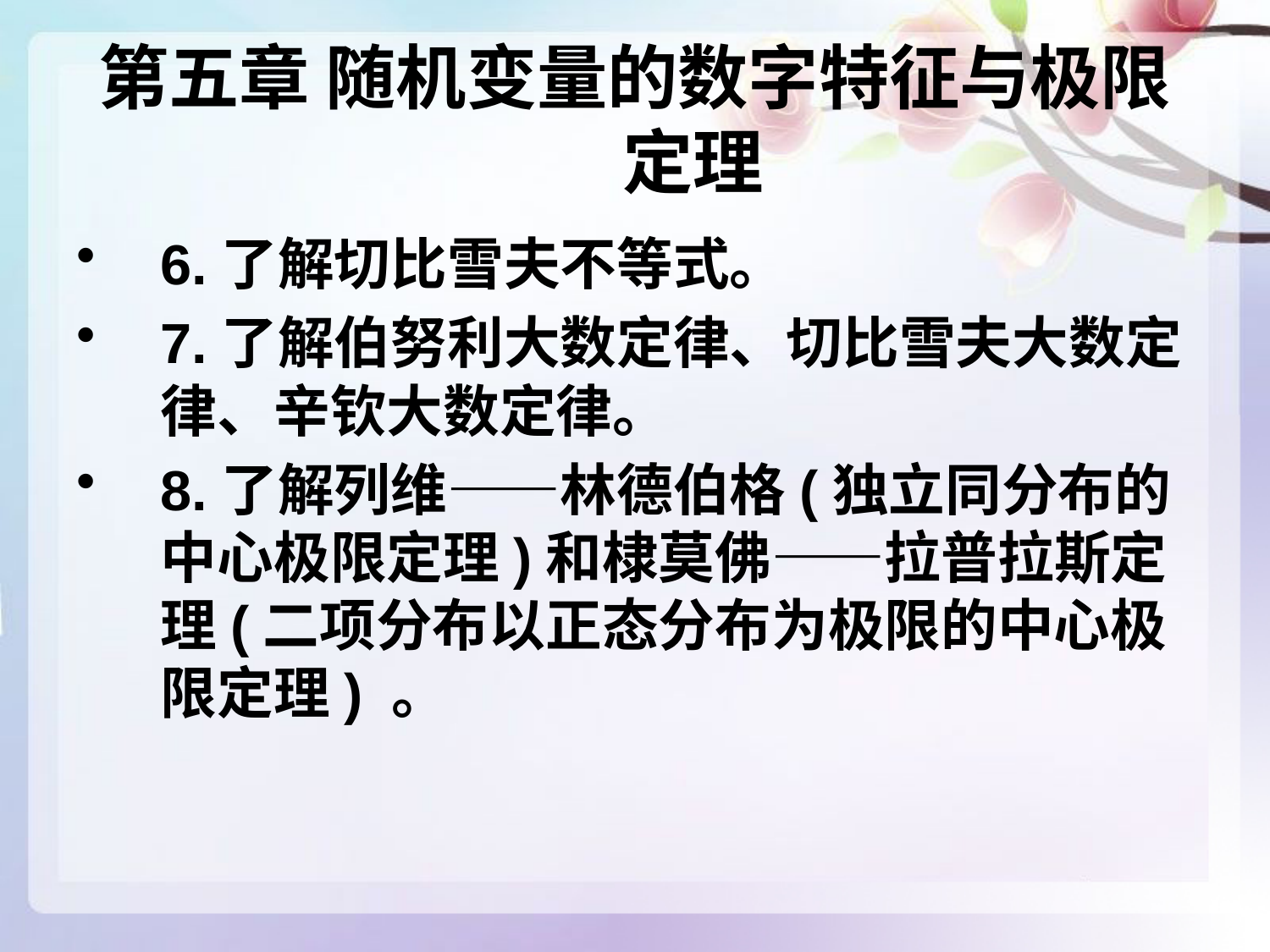

# 第五章 随机变量的数字特征与极限定理
6.了解切比雪夫不等式。
7.了解伯努利大数定律、切比雪夫大数定律、辛钦大数定律。
8.了解列维——林德伯格(独立同分布的中心极限定理)和棣莫佛——拉普拉斯定理(二项分布以正态分布为极限的中心极限定理) 。